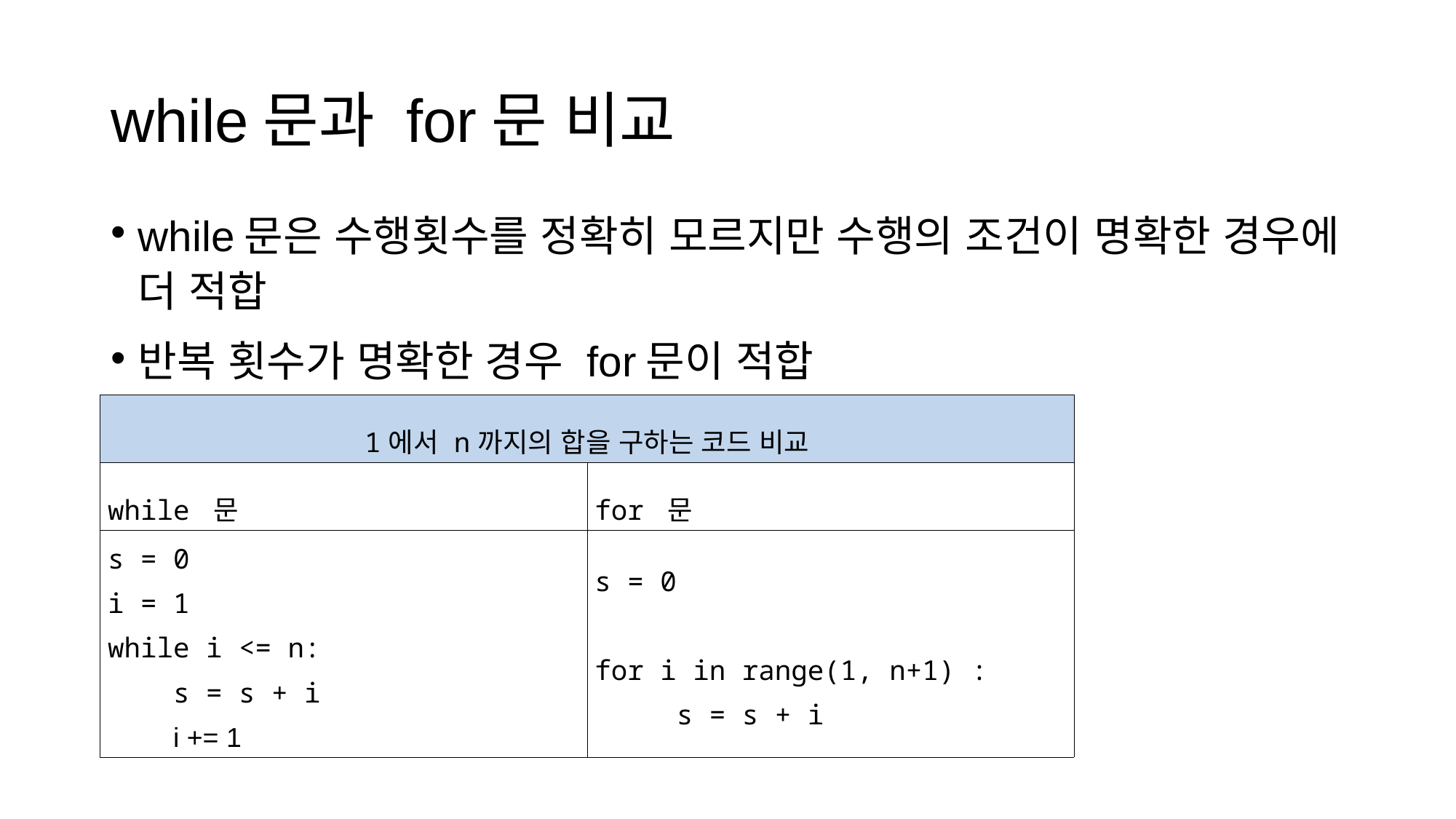

# while문과 for문 비교
while문은 수행횟수를 정확히 모르지만 수행의 조건이 명확한 경우에 더 적합
반복 횟수가 명확한 경우 for문이 적합

| 1에서 n까지의 합을 구하는 코드 비교 |  |
| --- | --- |
| while 문 | for 문 |
| s = 0 i = 1 while i <= n: s = s + i i += 1 | s = 0 for i in range(1, n+1) : s = s + i |